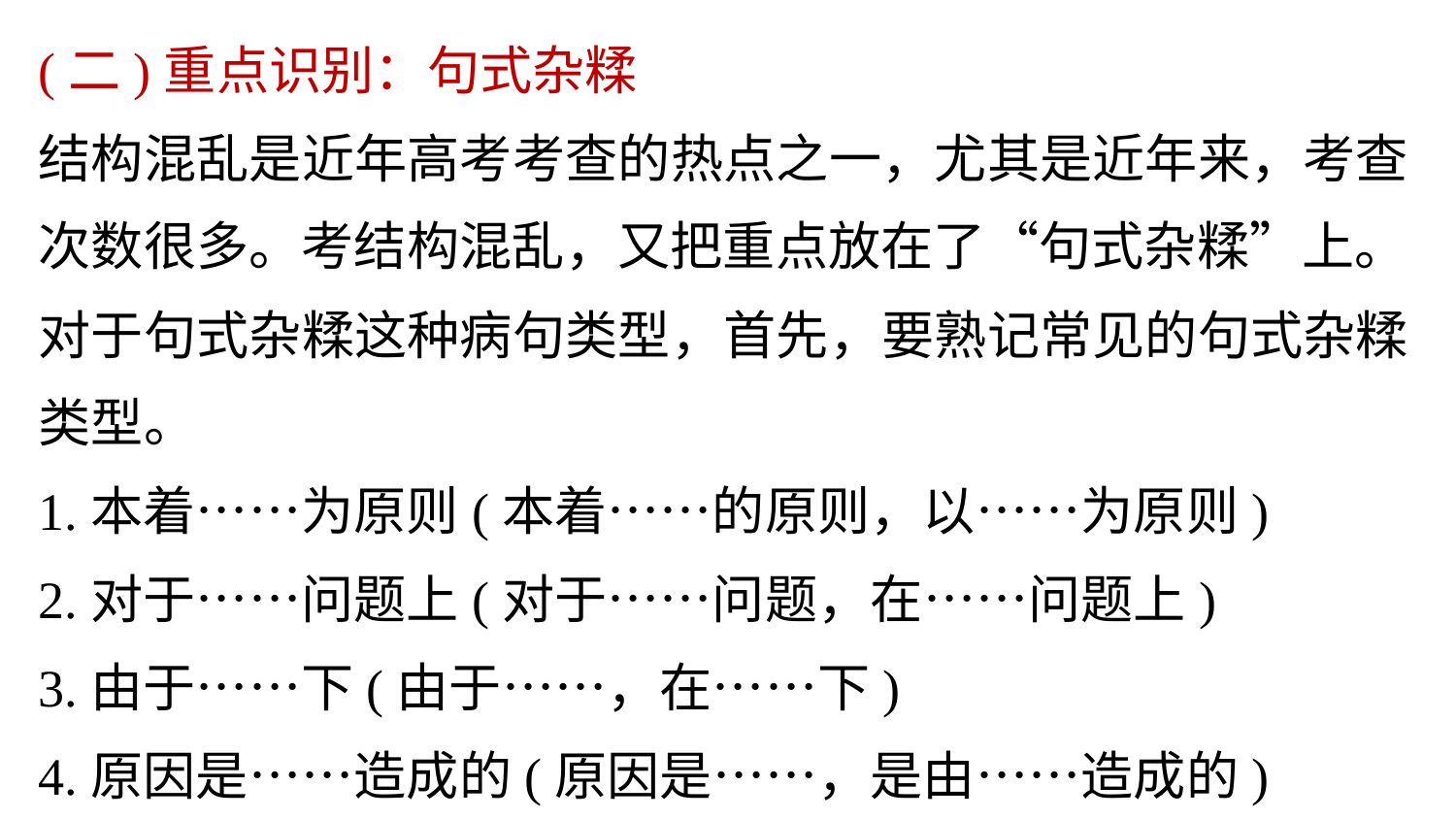

(二)重点识别：句式杂糅
结构混乱是近年高考考查的热点之一，尤其是近年来，考查次数很多。考结构混乱，又把重点放在了“句式杂糅”上。
对于句式杂糅这种病句类型，首先，要熟记常见的句式杂糅类型。
1.本着……为原则(本着……的原则，以……为原则)
2.对于……问题上(对于……问题，在……问题上)
3.由于……下(由于……，在……下)
4.原因是……造成的(原因是……，是由……造成的)